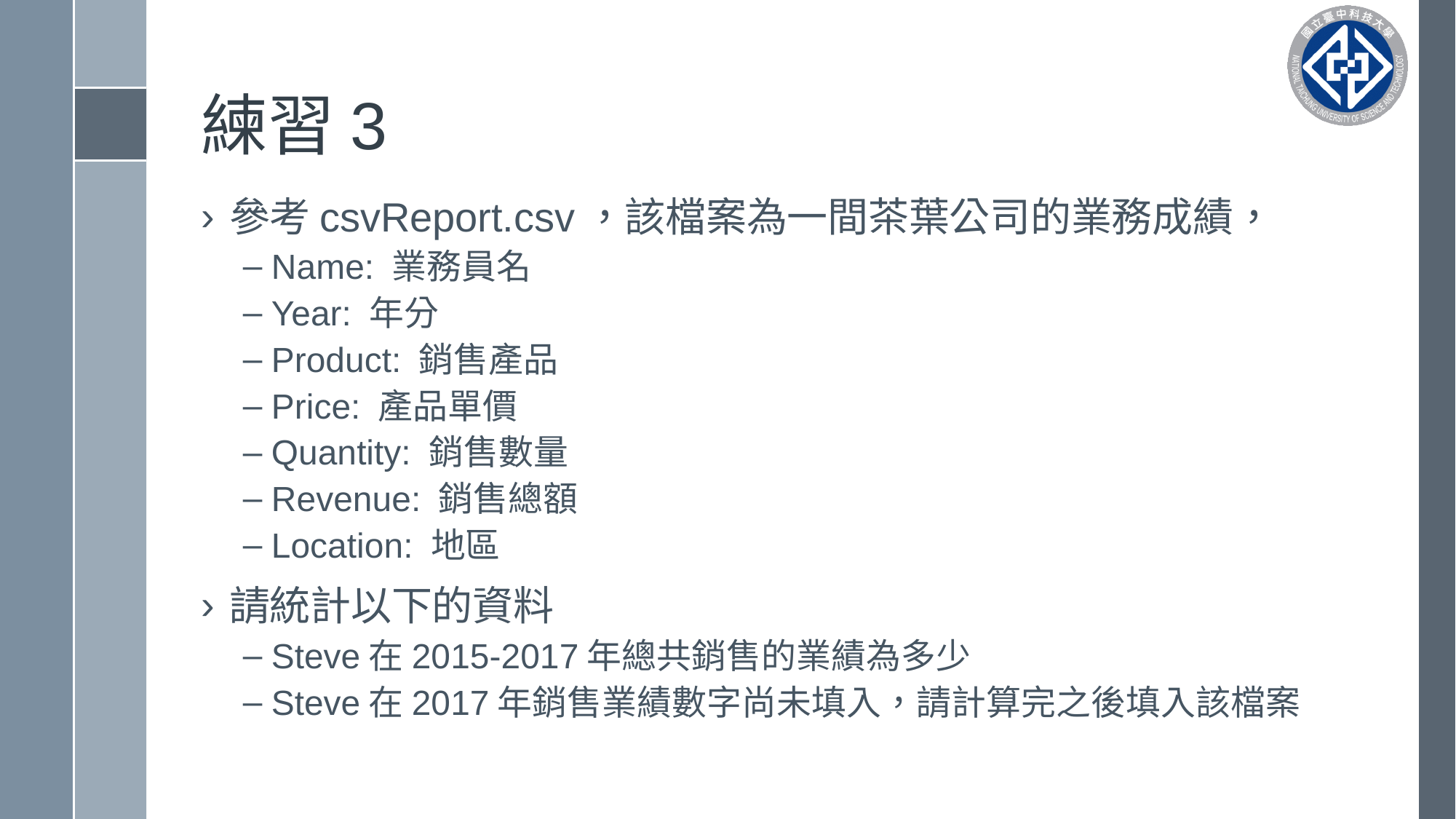

# 練習3
參考csvReport.csv，該檔案為一間茶葉公司的業務成績，
Name: 業務員名
Year: 年分
Product: 銷售產品
Price: 產品單價
Quantity: 銷售數量
Revenue: 銷售總額
Location: 地區
請統計以下的資料
Steve在2015-2017年總共銷售的業績為多少
Steve在2017年銷售業績數字尚未填入，請計算完之後填入該檔案